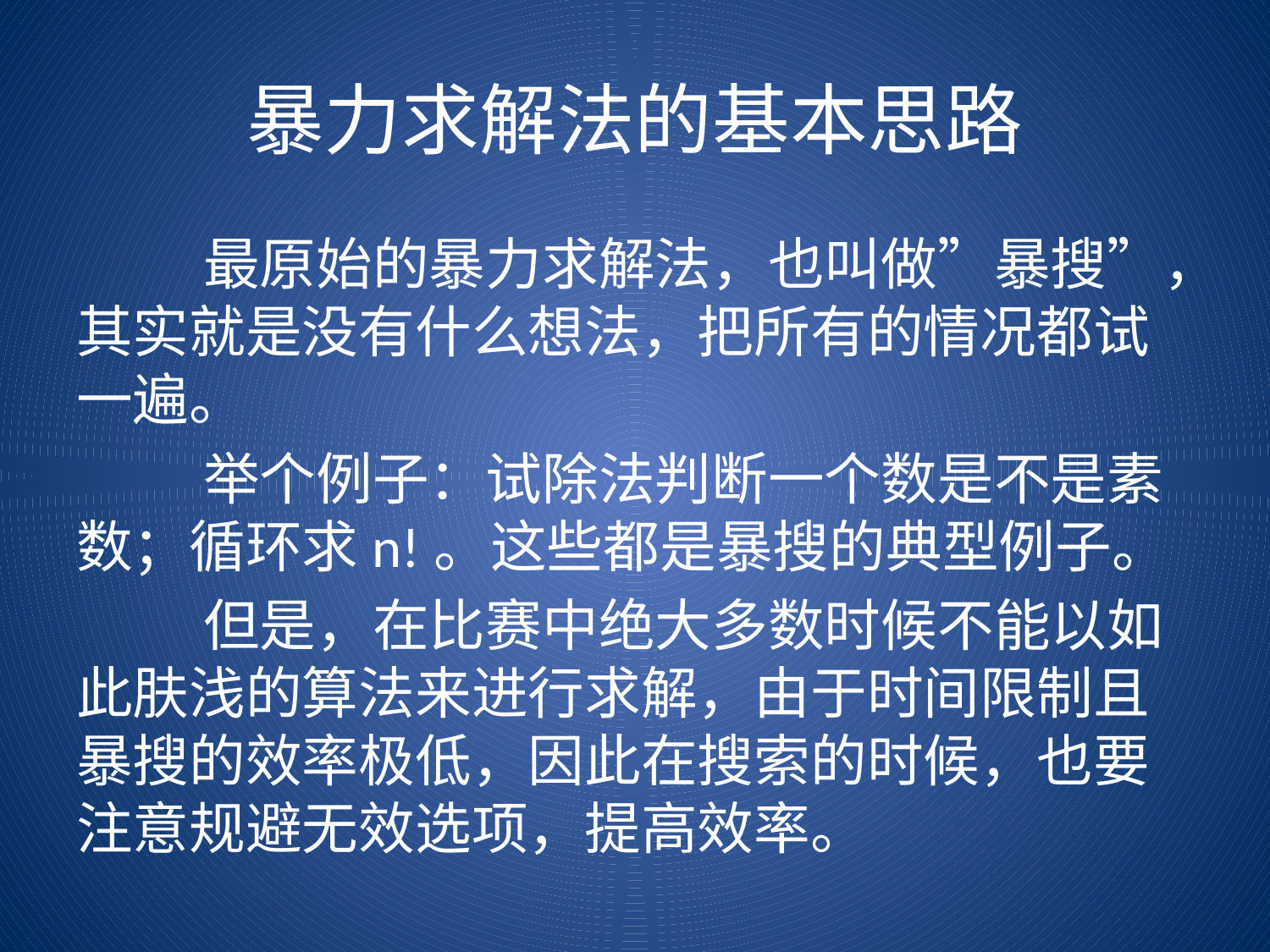

# 暴力求解法的基本思路
	最原始的暴力求解法，也叫做”暴搜”，其实就是没有什么想法，把所有的情况都试一遍。
	举个例子：试除法判断一个数是不是素数；循环求n!。这些都是暴搜的典型例子。
	但是，在比赛中绝大多数时候不能以如此肤浅的算法来进行求解，由于时间限制且暴搜的效率极低，因此在搜索的时候，也要注意规避无效选项，提高效率。